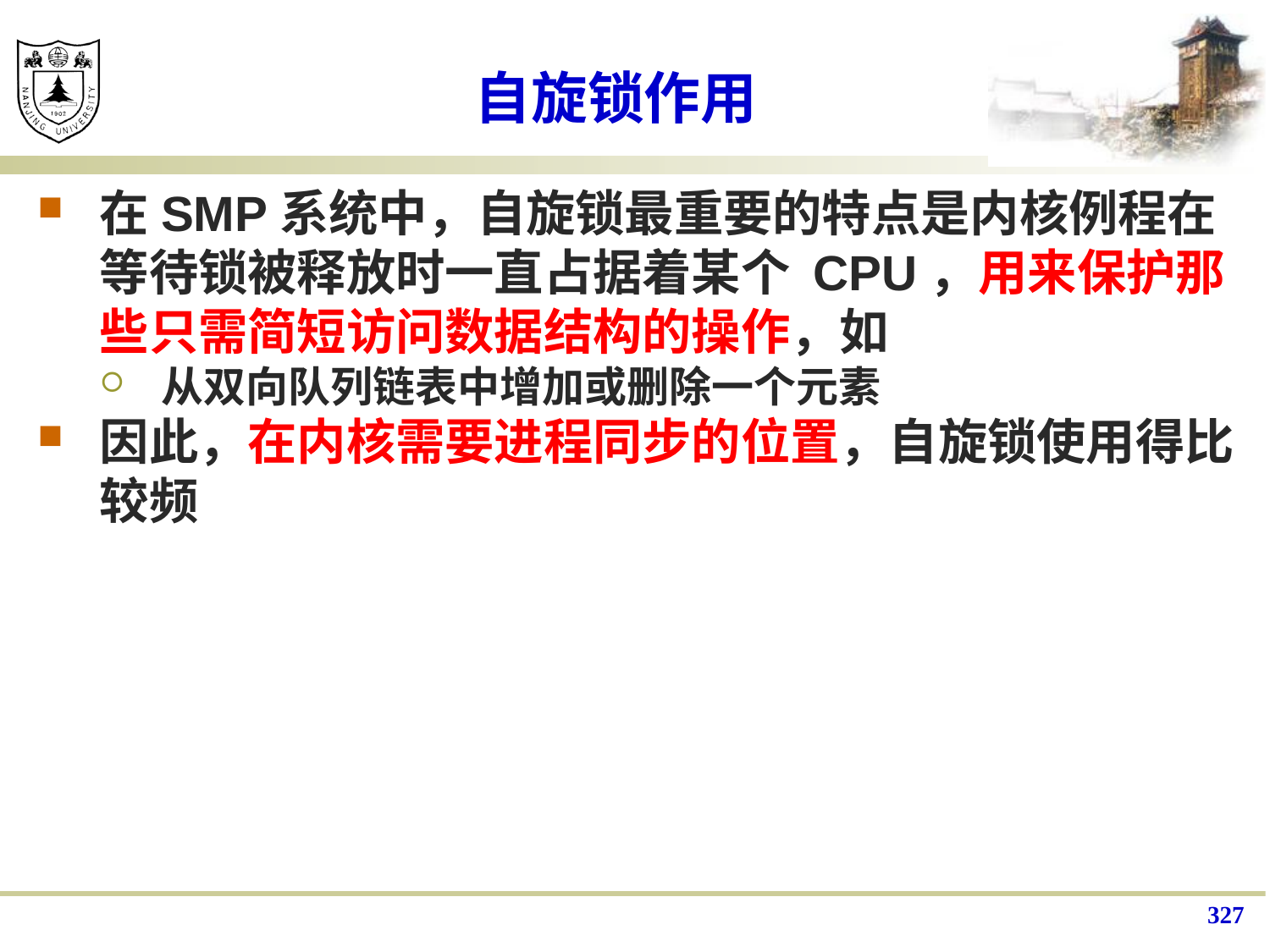

# 自旋锁作用
在SMP系统中，自旋锁最重要的特点是内核例程在等待锁被释放时一直占据着某个 CPU，用来保护那些只需简短访问数据结构的操作，如
从双向队列链表中增加或删除一个元素
因此，在内核需要进程同步的位置，自旋锁使用得比较频

327